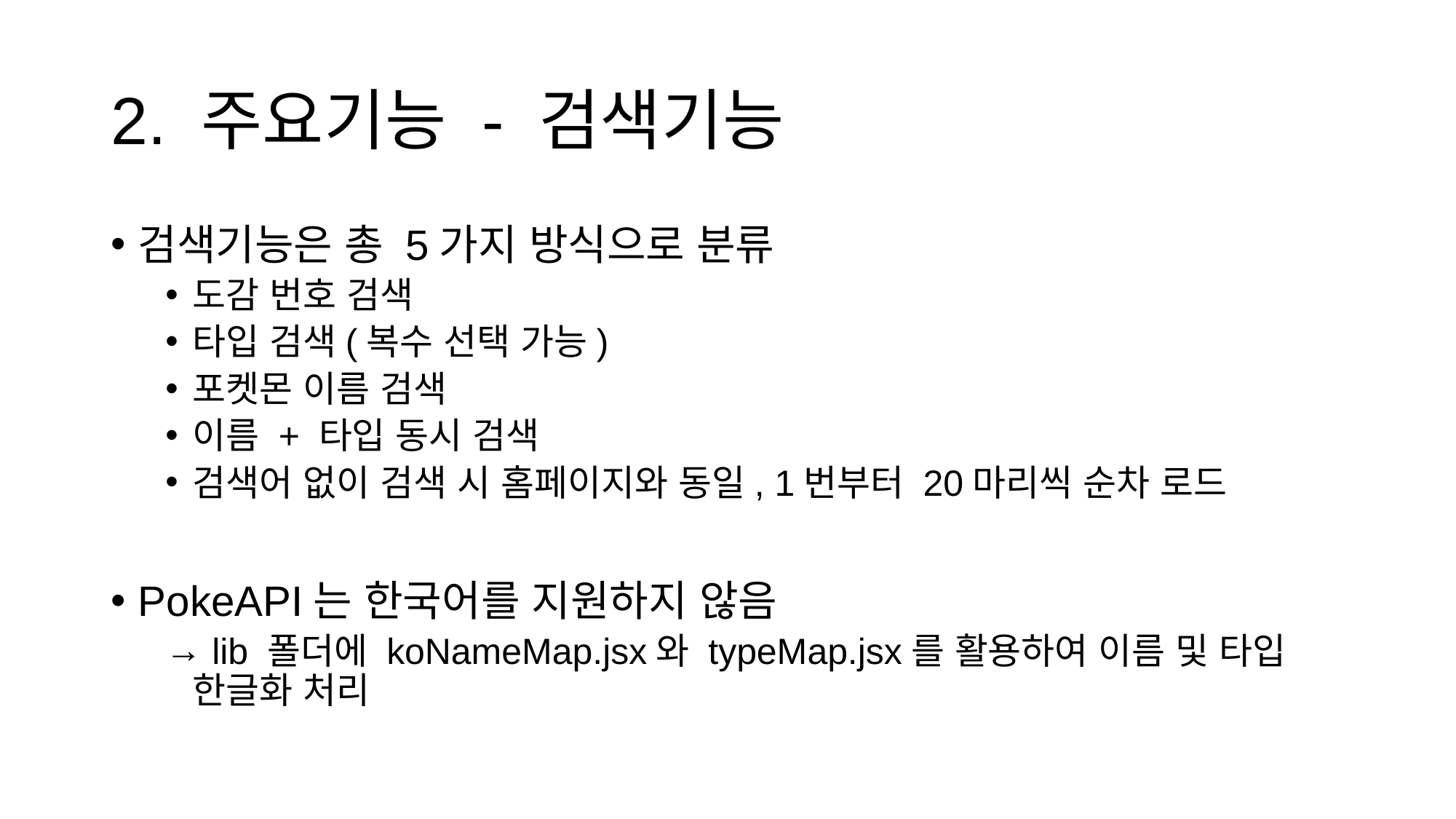

# 2. 주요기능 - 검색기능
검색기능은 총 5가지 방식으로 분류
도감 번호 검색
타입 검색(복수 선택 가능)
포켓몬 이름 검색
이름 + 타입 동시 검색
검색어 없이 검색 시 홈페이지와 동일, 1번부터 20마리씩 순차 로드

PokeAPI는 한국어를 지원하지 않음
 lib 폴더에 koNameMap.jsx와 typeMap.jsx를 활용하여 이름 및 타입 한글화 처리